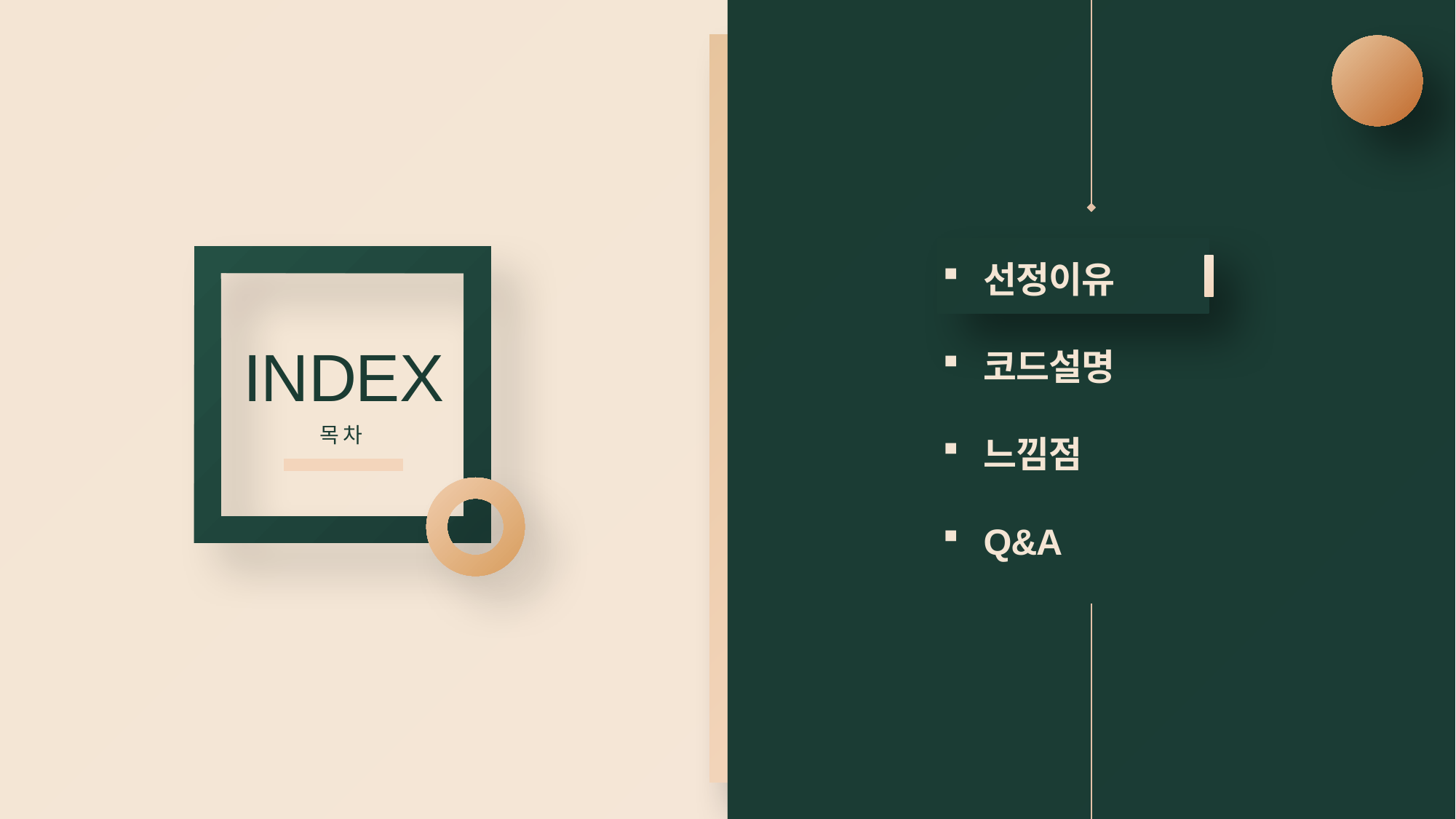

선정이유

코드설명

느낌점

Q&A

INDEX
목 차